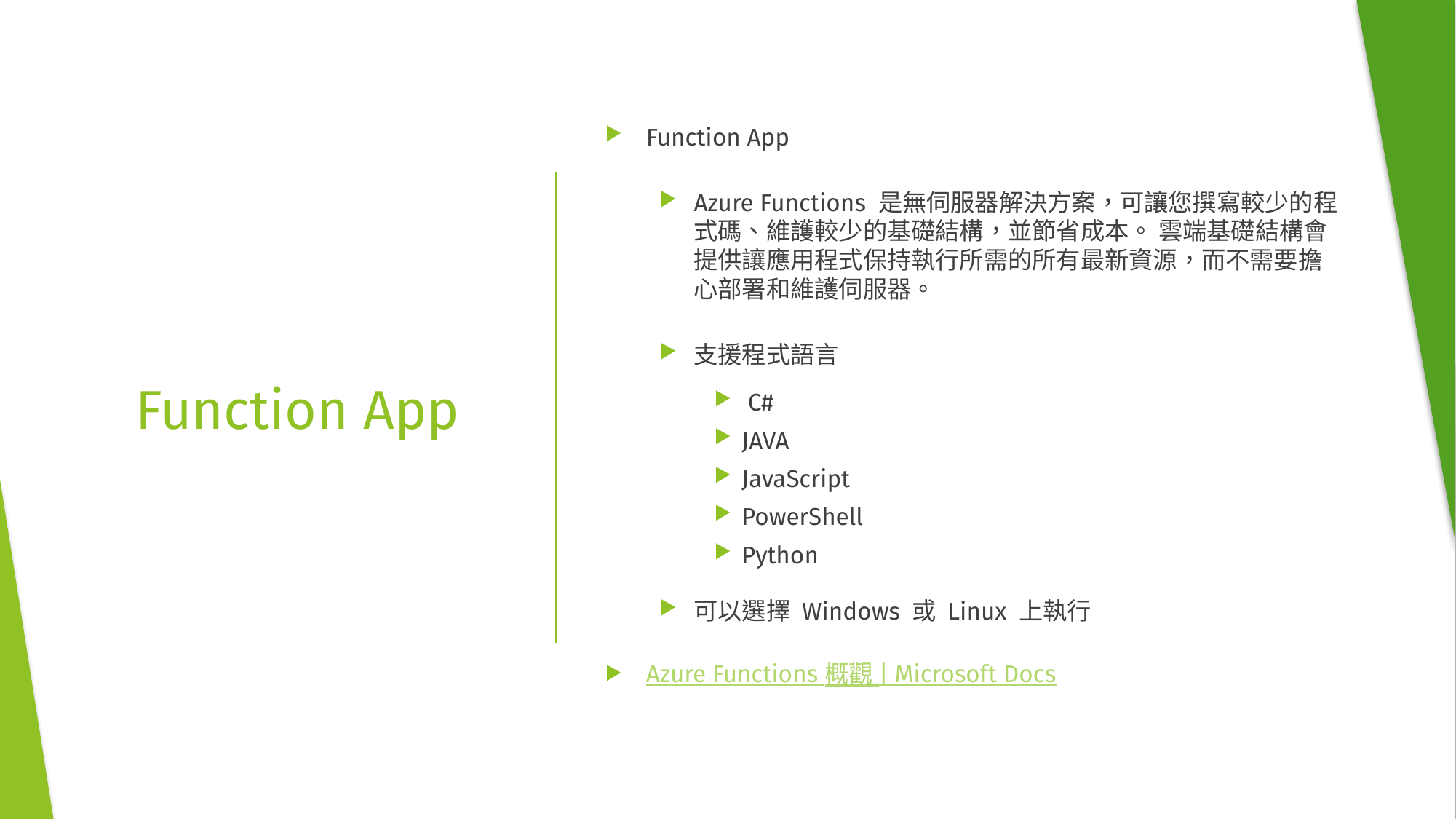

Function App
Azure Functions 是無伺服器解決方案，可讓您撰寫較少的程式碼、維護較少的基礎結構，並節省成本。 雲端基礎結構會提供讓應用程式保持執行所需的所有最新資源，而不需要擔心部署和維護伺服器。
支援程式語言
 C#
JAVA
JavaScript
PowerShell
Python
可以選擇 Windows 或 Linux 上執行
Azure Functions 概觀 | Microsoft Docs
# Function App